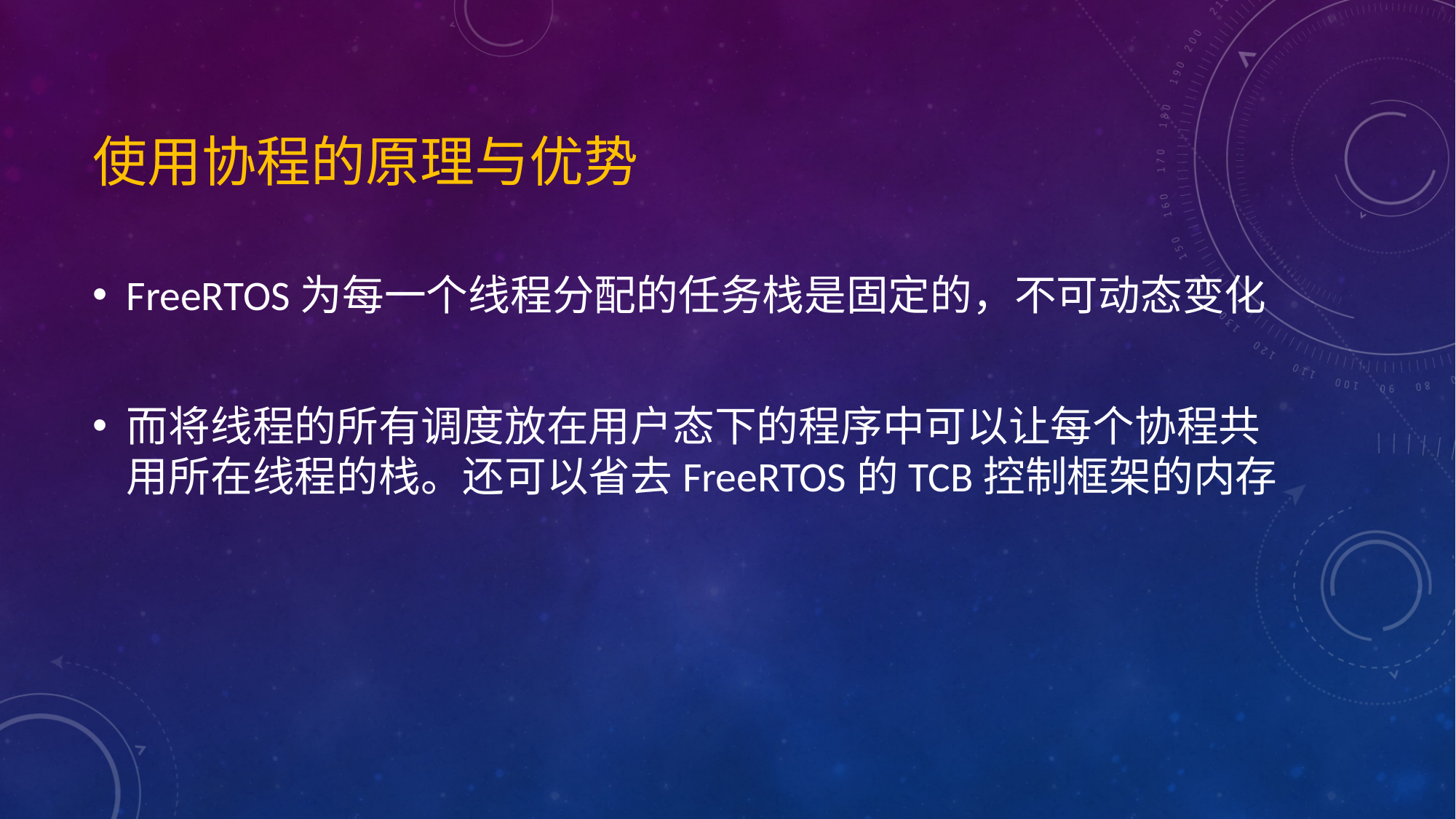

# 使用协程的原理与优势
FreeRTOS为每一个线程分配的任务栈是固定的，不可动态变化

而将线程的所有调度放在用户态下的程序中可以让每个协程共用所在线程的栈。还可以省去FreeRTOS的TCB控制框架的内存